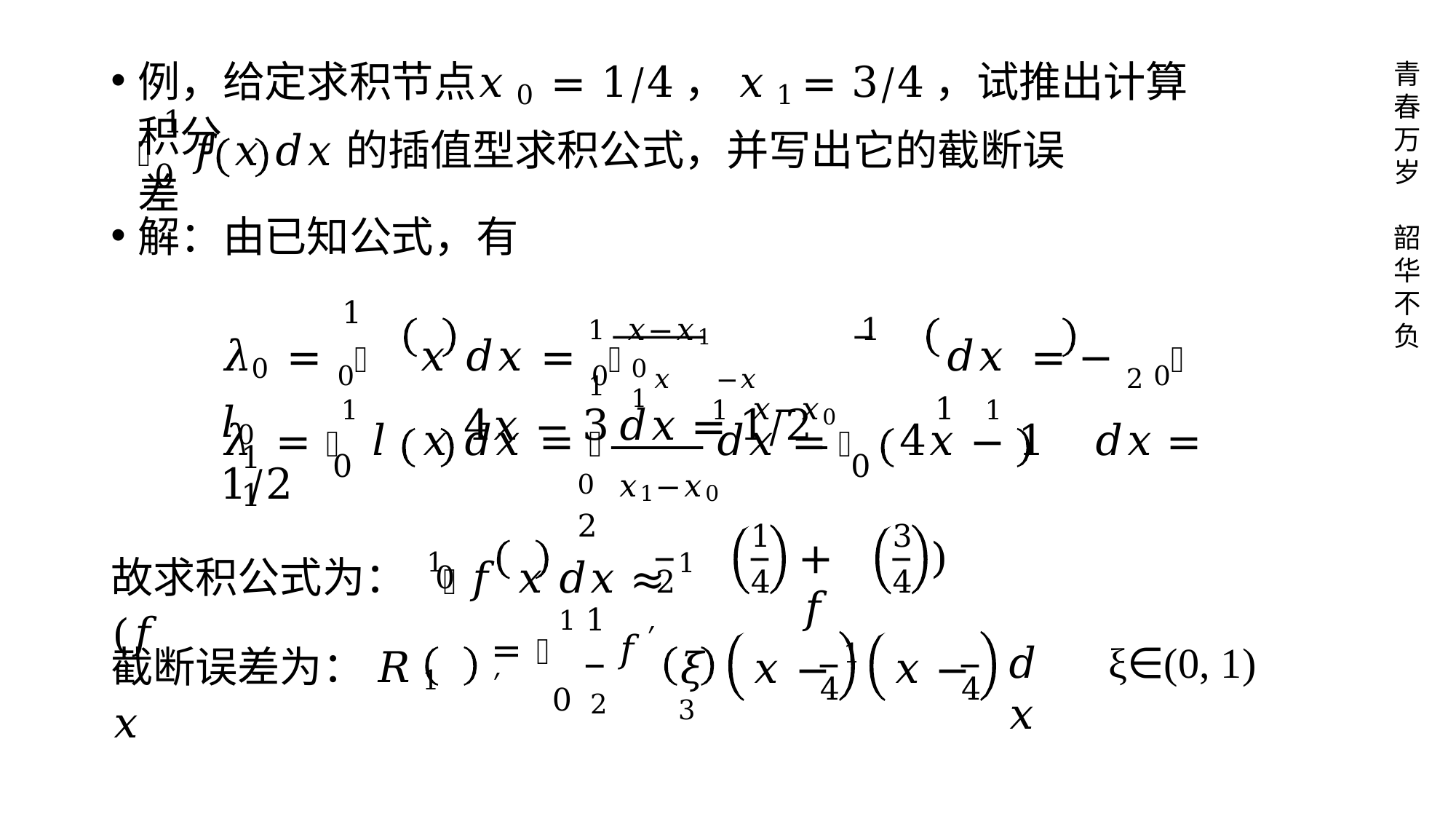

# 例，给定求积节点𝑥0 = 1/4， 𝑥1 = 3/4，试推出计算积分
青 春 万 岁
1
׬	𝑓	𝑥	𝑑𝑥的插值型求积公式，并写出它的截断误差

0
解：由已知公式，有
韶 华 不 负
1
1  𝑥−𝑥1	1	1
𝜆0 = ׬0	𝑙0
𝑥	𝑑𝑥 = ׬0	𝑥	−𝑥	𝑑𝑥  = − 2 ׬0	4𝑥 − 3	𝑑𝑥 = 1/2

0	1
1	1 𝑥−𝑥0	1	1
𝜆	= ׬	𝑙	𝑥	𝑑𝑥 = ׬	𝑑𝑥 =	׬	4𝑥 − 1	𝑑𝑥 = 1/2

1	1
0
0

0	𝑥1−𝑥0	2
1
4
3
4

故求积公式为： ׬1 𝑓	𝑥	𝑑𝑥 ≈ 1 (𝑓
+ 𝑓
)

0

2
1 1
= ׬	𝑓′′

截断误差为： 𝑅1	𝑥
𝜉	𝑥 − 1	𝑥 − 3
𝑑𝑥
ξ∈(0, 1)

0	2

4
4